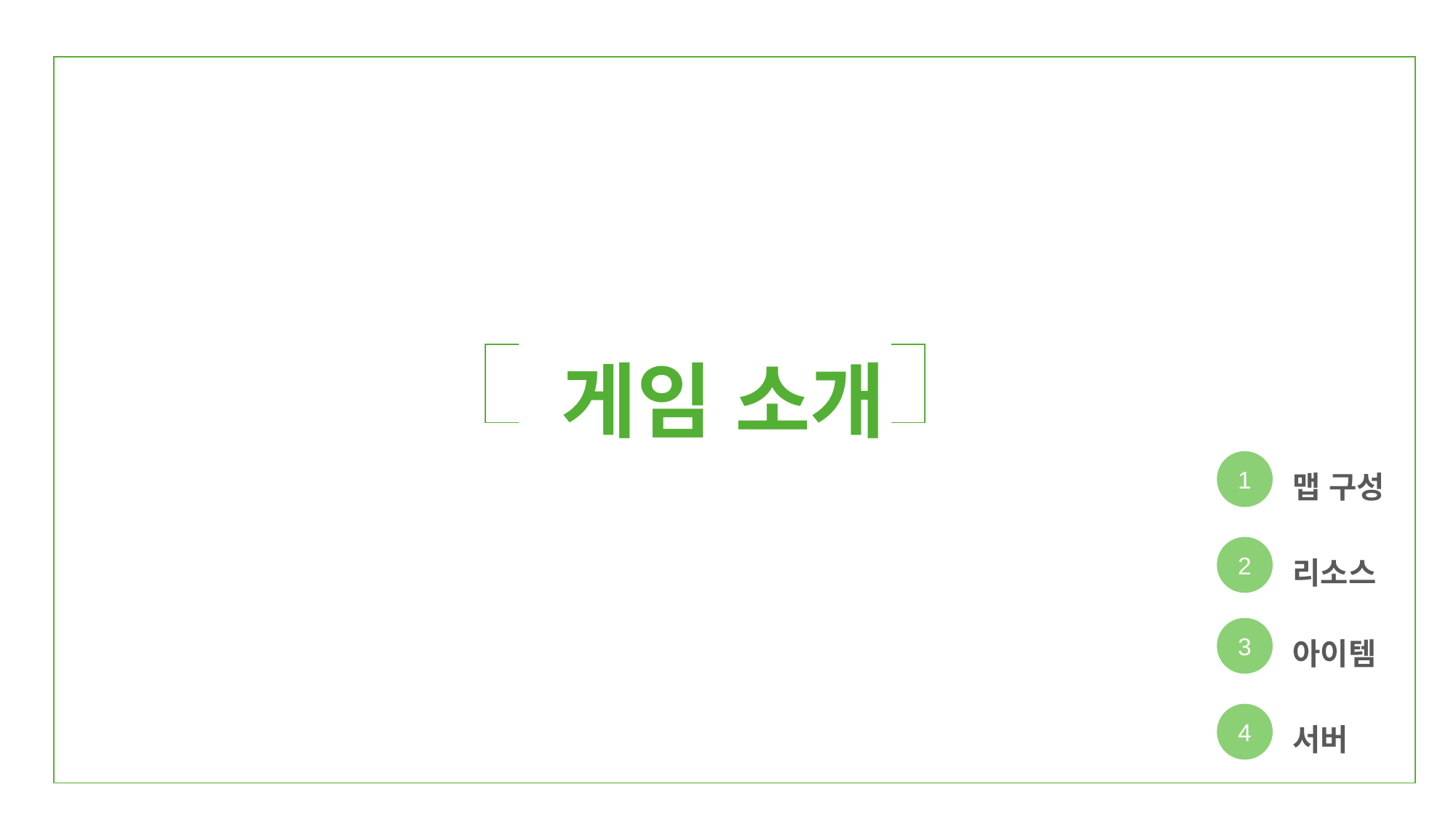

게임 소개

맵 구성
1
리소스
2
아이템
3
서버
4